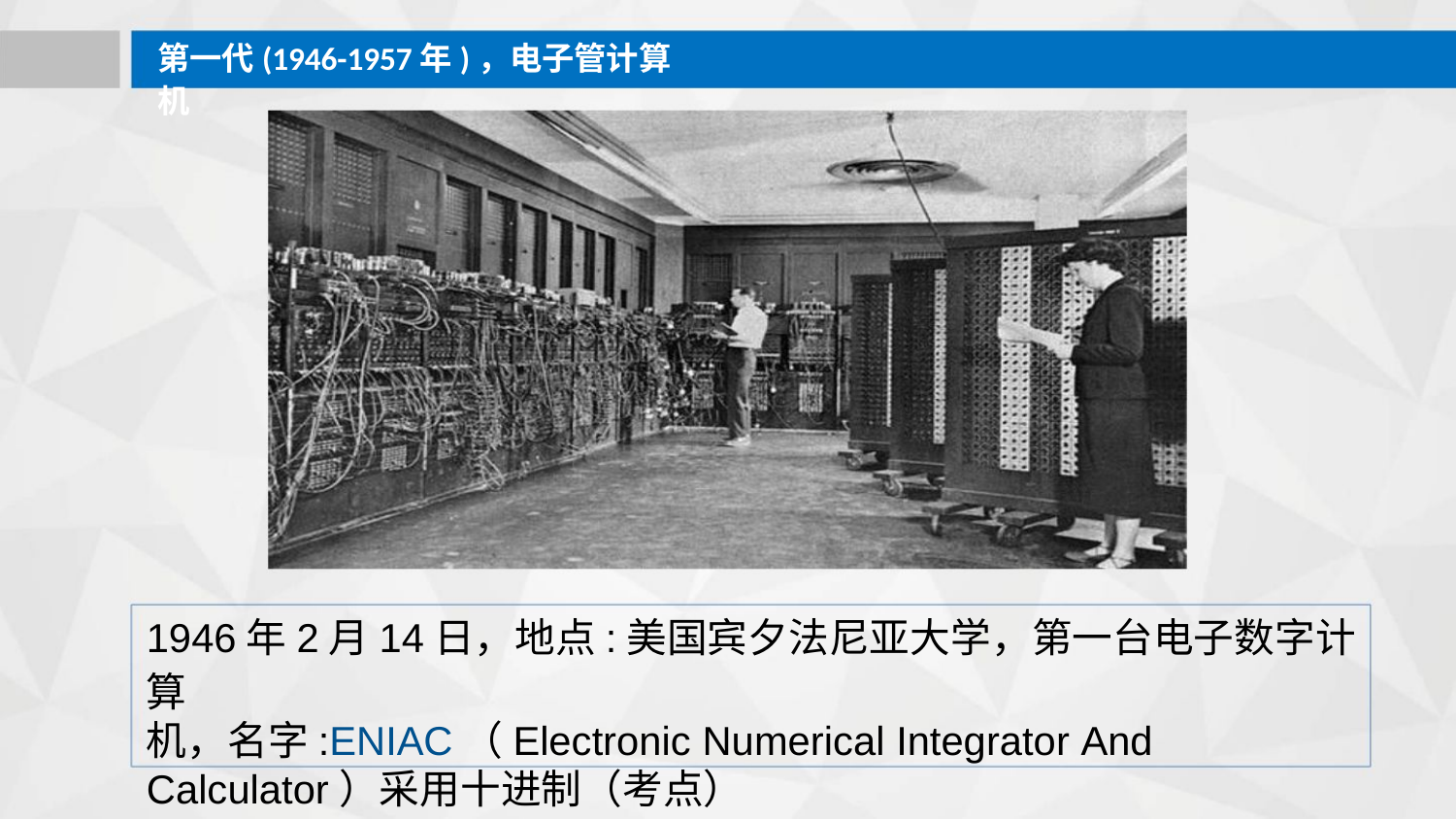

第一代(1946-1957年)，电子管计算机
1946年2月14日，地点:美国宾夕法尼亚大学，第一台电子数字计算
机，名字:ENIAC（Electronic Numerical Integrator And
Calculator）采用十进制（考点）